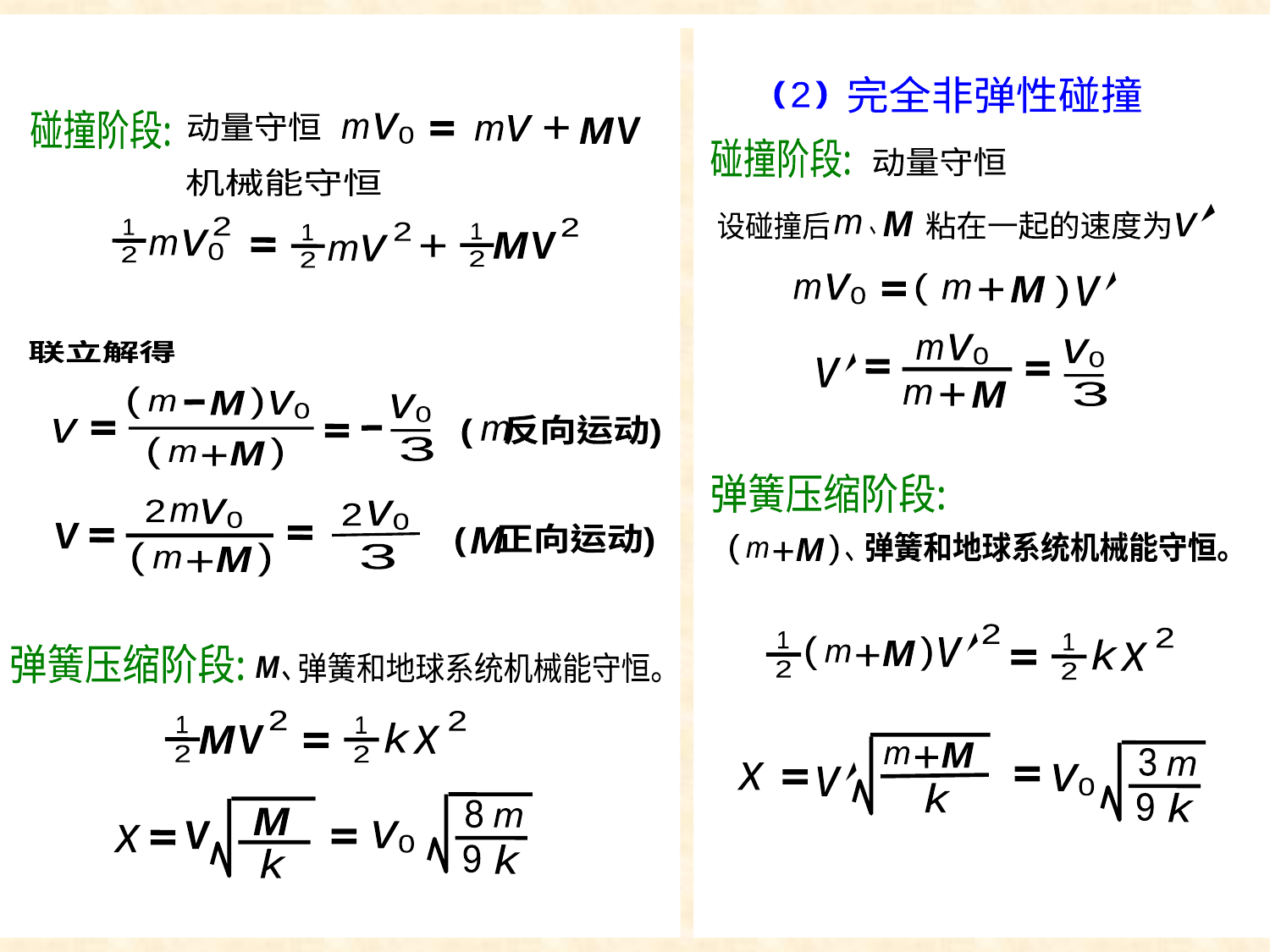

例

完全非弹性碰撞
(
(
2
碰撞阶段:
动量守恒

v
粘在一起的速度为
M
m
、
设碰撞后
v

(
v
m
0
(
M
+
m

v
m
0
v
0

3
v

M
+
m
碰撞阶段:
动量守恒
v
v
+
V
M
m
m

0
机械能守恒
2
v
0
2
1

2
V
M
1

2
2
1

2
v
m
+
m

联立解得
(
(
M
v
0
v
0

3
m

(   反向运动)
v
m

(
(
M
m
+
v
0
2
v
0
m
2
V

(
(
M
m
+
3
(   正向运动)
M
弹簧压缩阶段:
弹簧和地球系统机械能守恒。
(
(
M
m
+
、
2
2
1

2
κ
x

1

2
v

(
(
M
m
+

M
m
+

3
m

κ
9
v

x
v
0

κ
弹簧压缩阶段:
弹簧和地球系统机械能守恒。
M
、
2
2
1

2
1

2
κ
V
M
x

8
m

κ
9

M
V

κ
v
0
x